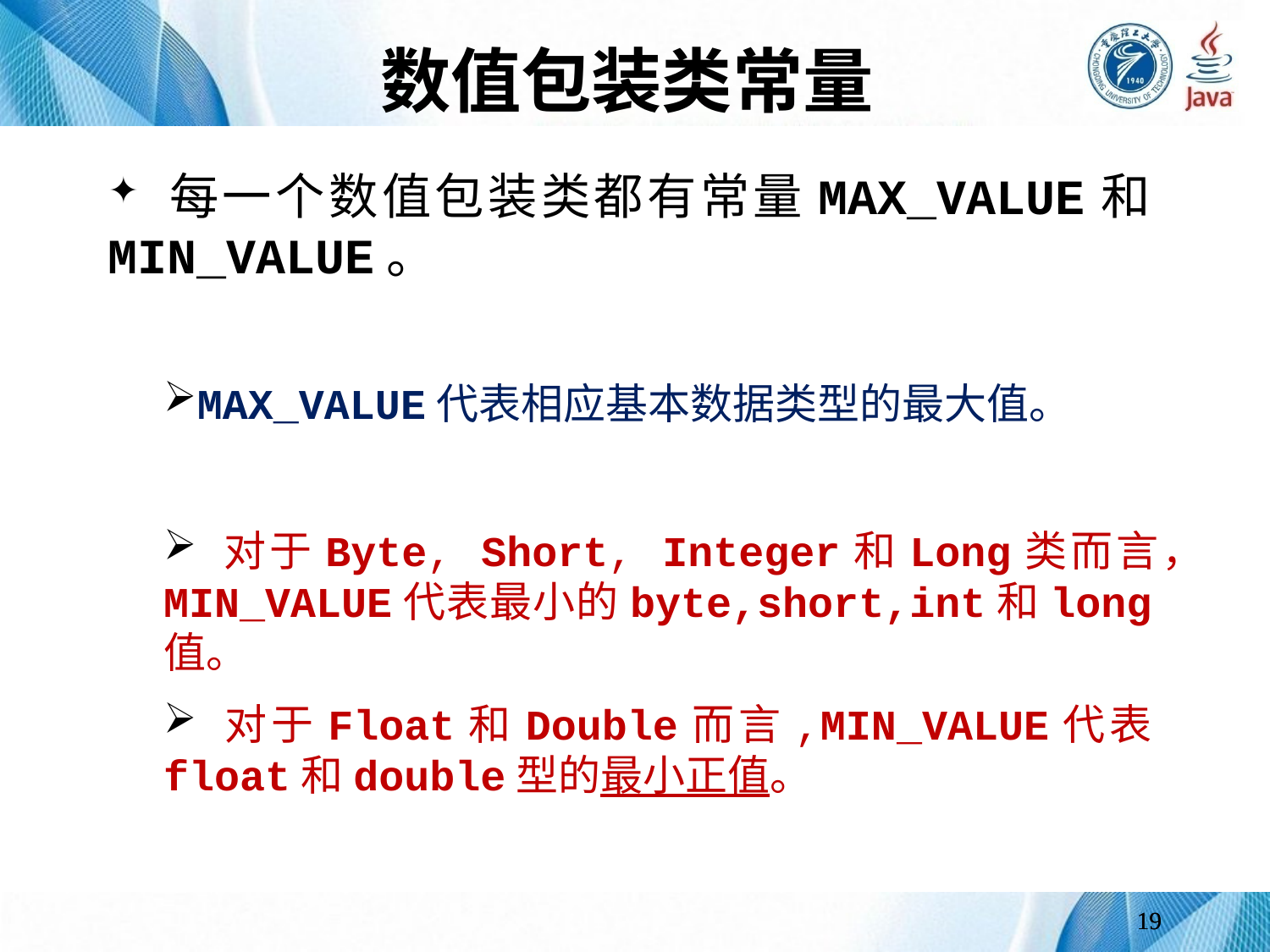

# 数值包装类常量
 每一个数值包装类都有常量MAX_VALUE和MIN_VALUE。

MAX_VALUE代表相应基本数据类型的最大值。

 对于Byte, Short, Integer和Long类而言，MIN_VALUE代表最小的byte,short,int和long值。
 对于Float和Double而言,MIN_VALUE代表float和double型的最小正值。
19
19